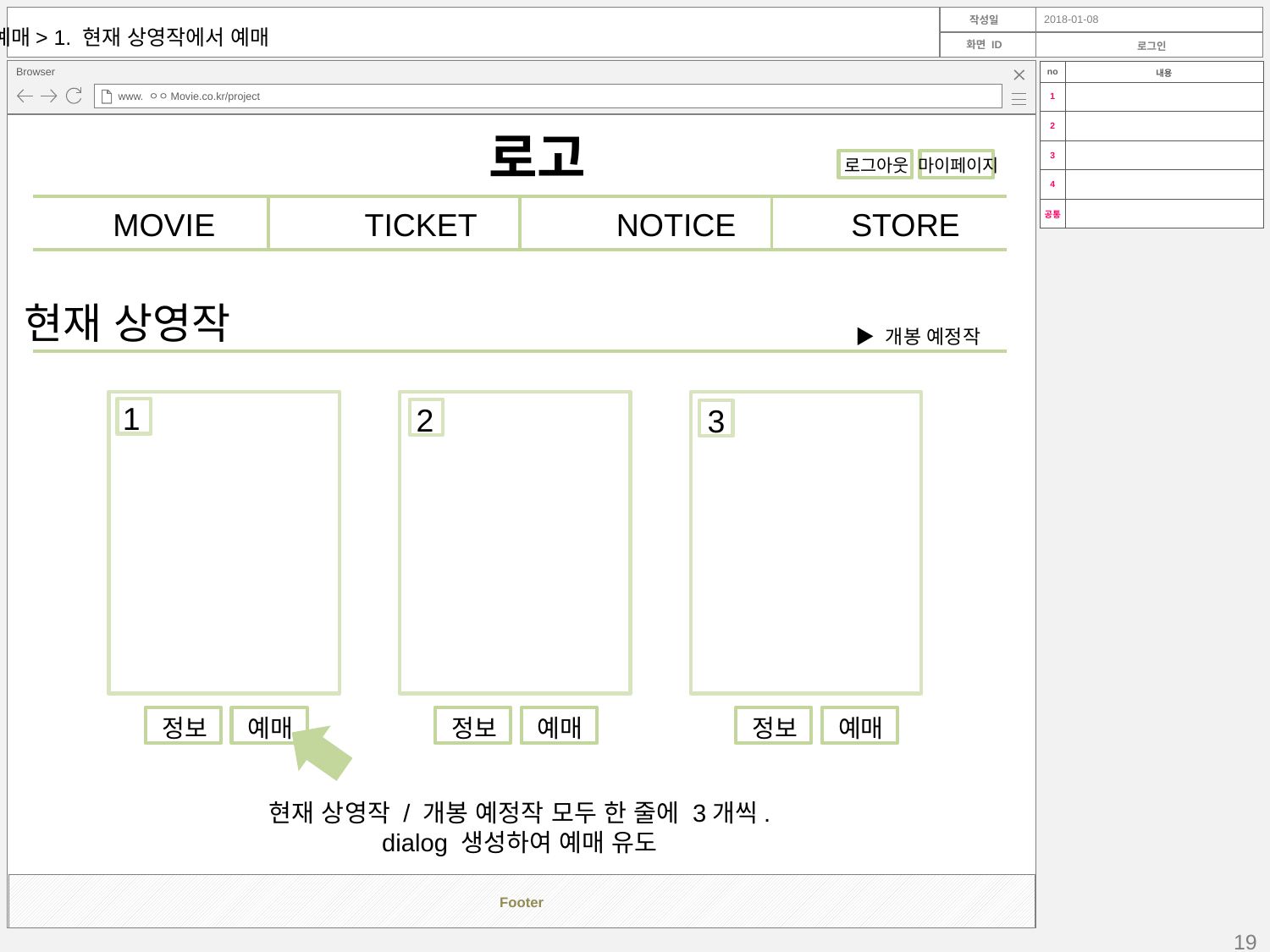

2018-01-08
예매> 1. 현재 상영작에서 예매
로그인
| no | 내용 |
| --- | --- |
| 1 |  |
| 2 |  |
| 3 |  |
| 4 |  |
| 공통 |  |
로고
로그아웃

마이페이지
MOVIE
TICKET
NOTICE
STORE
현재 상영작
▶ 개봉 예정작

1
2
3

정보
예매
정보
예매
정보
예매

현재 상영작 / 개봉 예정작 모두 한 줄에 3개씩.
dialog 생성하여 예매 유도
Footer
19